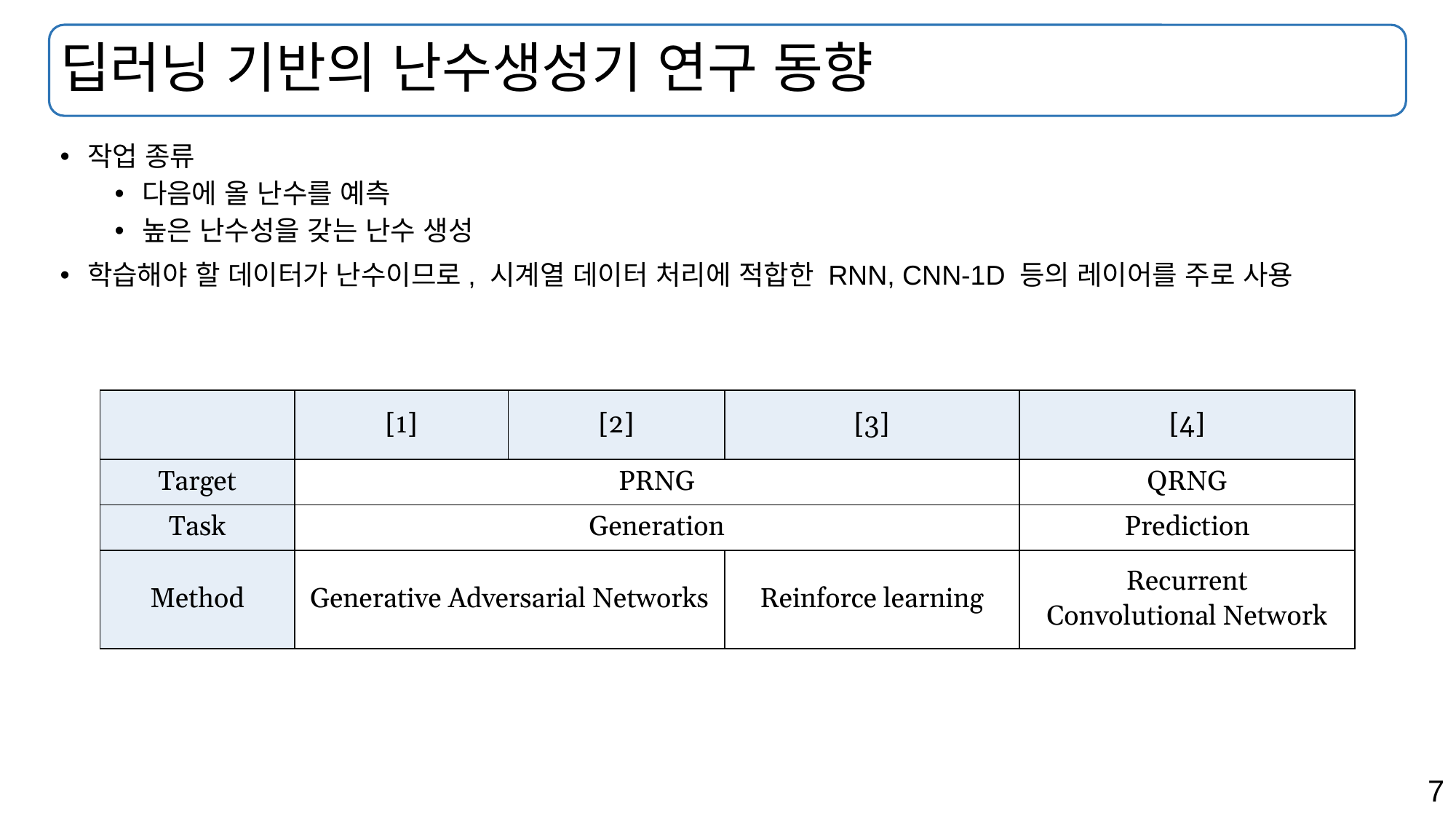

# 딥러닝 기반의 난수생성기 연구 동향
작업 종류
다음에 올 난수를 예측
높은 난수성을 갖는 난수 생성
학습해야 할 데이터가 난수이므로, 시계열 데이터 처리에 적합한 RNN, CNN-1D 등의 레이어를 주로 사용
|  | [1] | [2] | [3] | [4] |
| --- | --- | --- | --- | --- |
| Target | PRNG |  |  | QRNG |
| Task | Generation |  |  | Prediction |
| Method | Generative Adversarial Networks |  | Reinforce learning | Recurrent Convolutional Network |